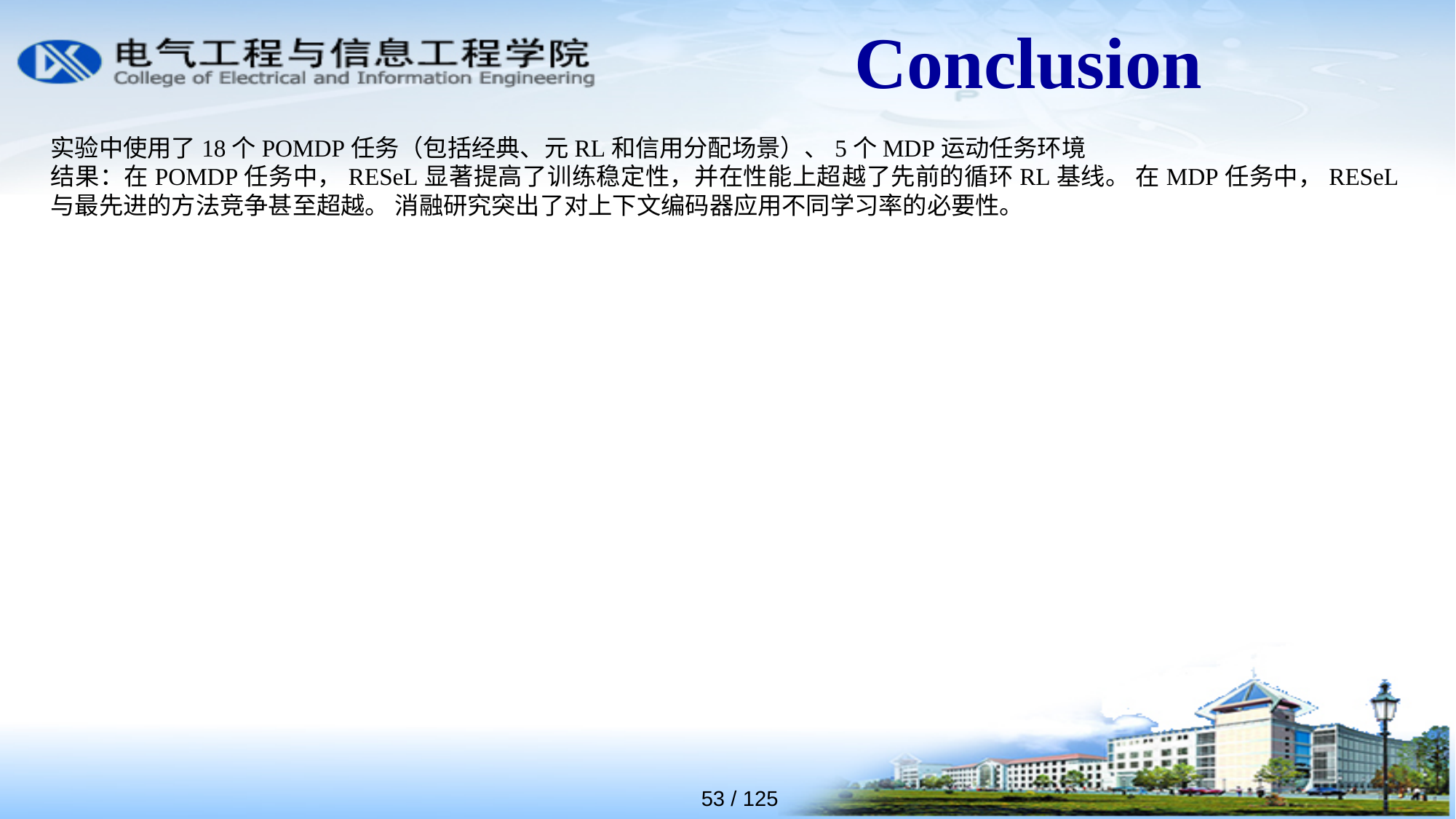

Conclusion
实验中使用了18个POMDP任务（包括经典、元RL和信用分配场景）、5个MDP运动任务环境
结果：在POMDP任务中，RESeL显著提高了训练稳定性，并在性能上超越了先前的循环RL基线。 在MDP任务中，RESeL与最先进的方法竞争甚至超越。 消融研究突出了对上下文编码器应用不同学习率的必要性。
53 / 125